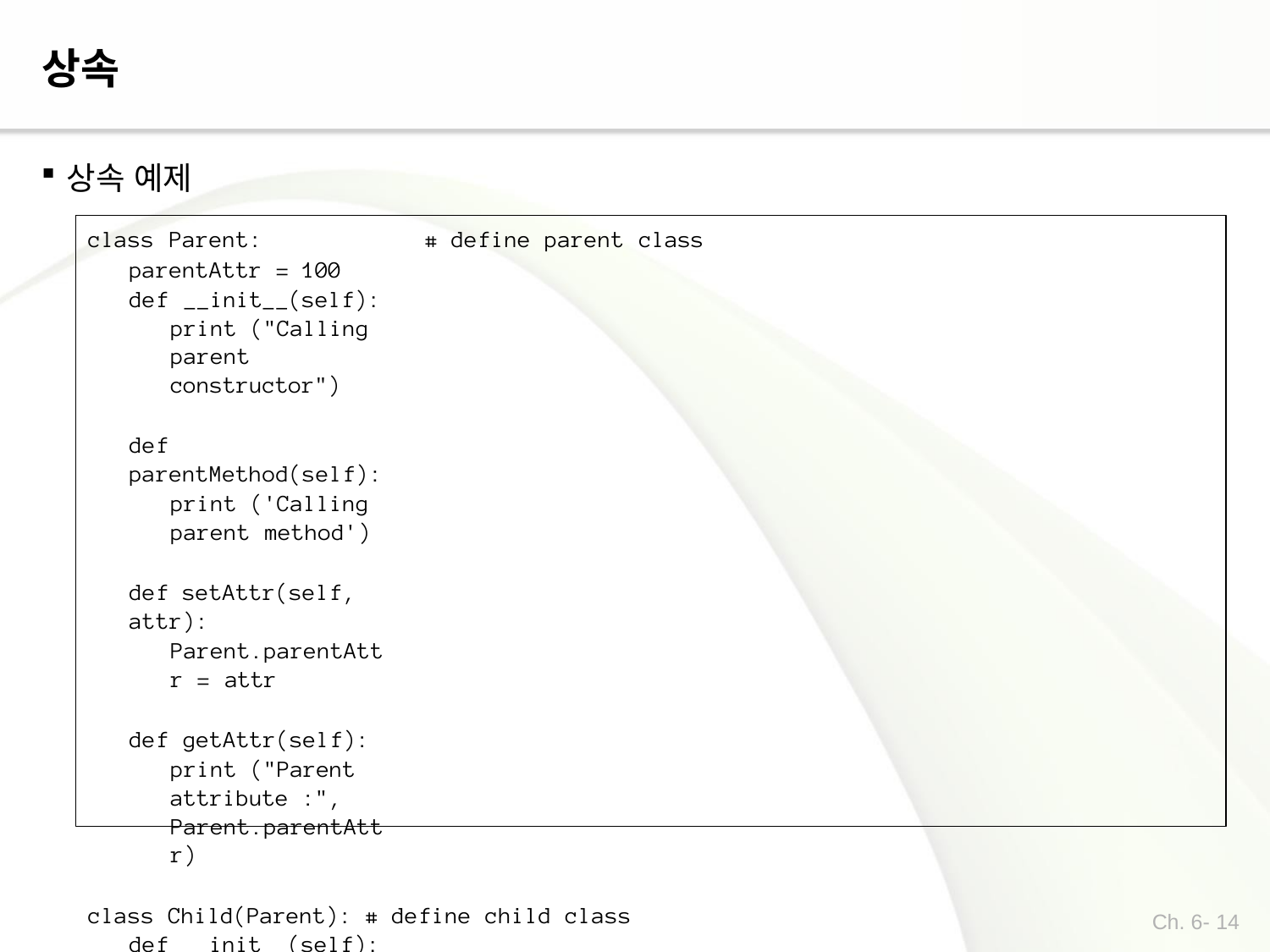

상속

상속 예제
class Parent:	# define parent class
parentAttr = 100  def __init__(self):
print ("Calling parent constructor")

def parentMethod(self):
print ('Calling parent method')

def setAttr(self, attr):
Parent.parentAttr = attr

def getAttr(self):
print ("Parent attribute :", Parent.parentAttr)

class Child(Parent): # define child class  def __init__(self):
print ("Calling child constructor")

def childMethod(self):
print ('Calling child method')

Ch. 6- 14